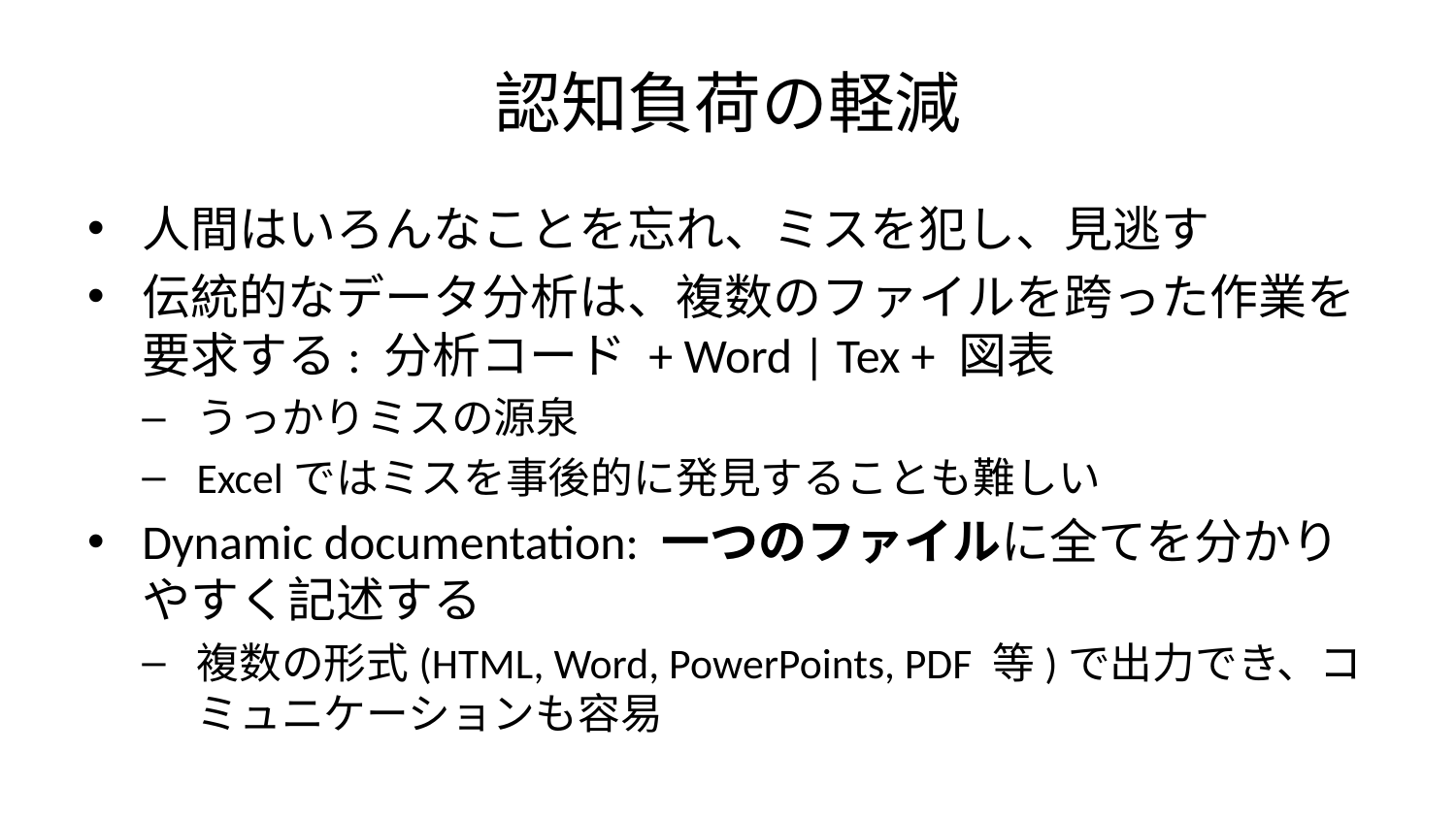

# 認知負荷の軽減
人間はいろんなことを忘れ、ミスを犯し、見逃す
伝統的なデータ分析は、複数のファイルを跨った作業を要求する: 分析コード + Word | Tex + 図表
うっかりミスの源泉
Excelではミスを事後的に発見することも難しい
Dynamic documentation: 一つのファイルに全てを分かりやすく記述する
複数の形式(HTML, Word, PowerPoints, PDF 等)で出力でき、コミュニケーションも容易